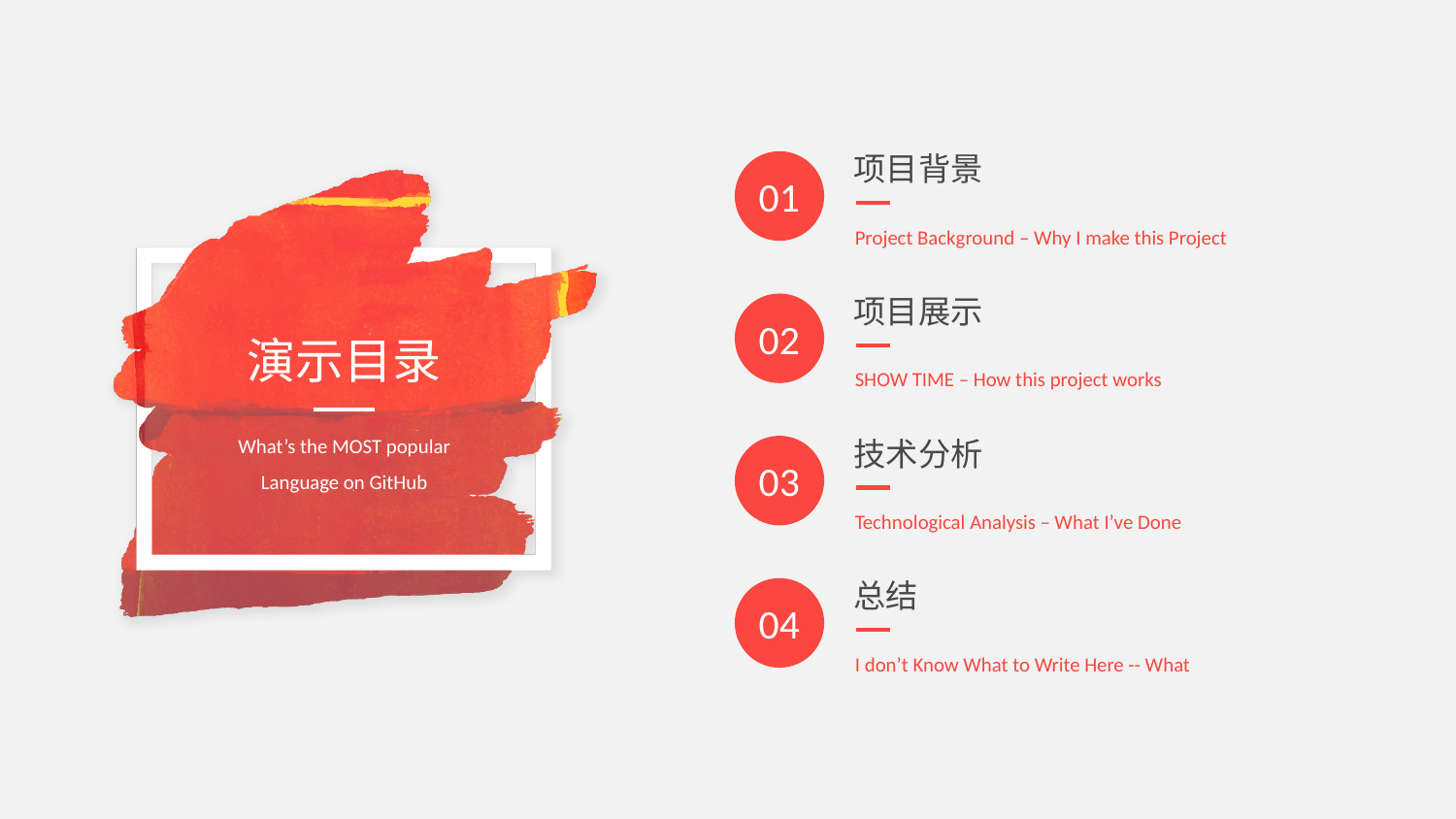

项目背景
01
Project Background – Why I make this Project
项目展示
02
演示目录
SHOW TIME – How this project works
What’s the MOST popular
Language on GitHub
技术分析
03
Technological Analysis – What I’ve Done
总结
04
I don’t Know What to Write Here -- What